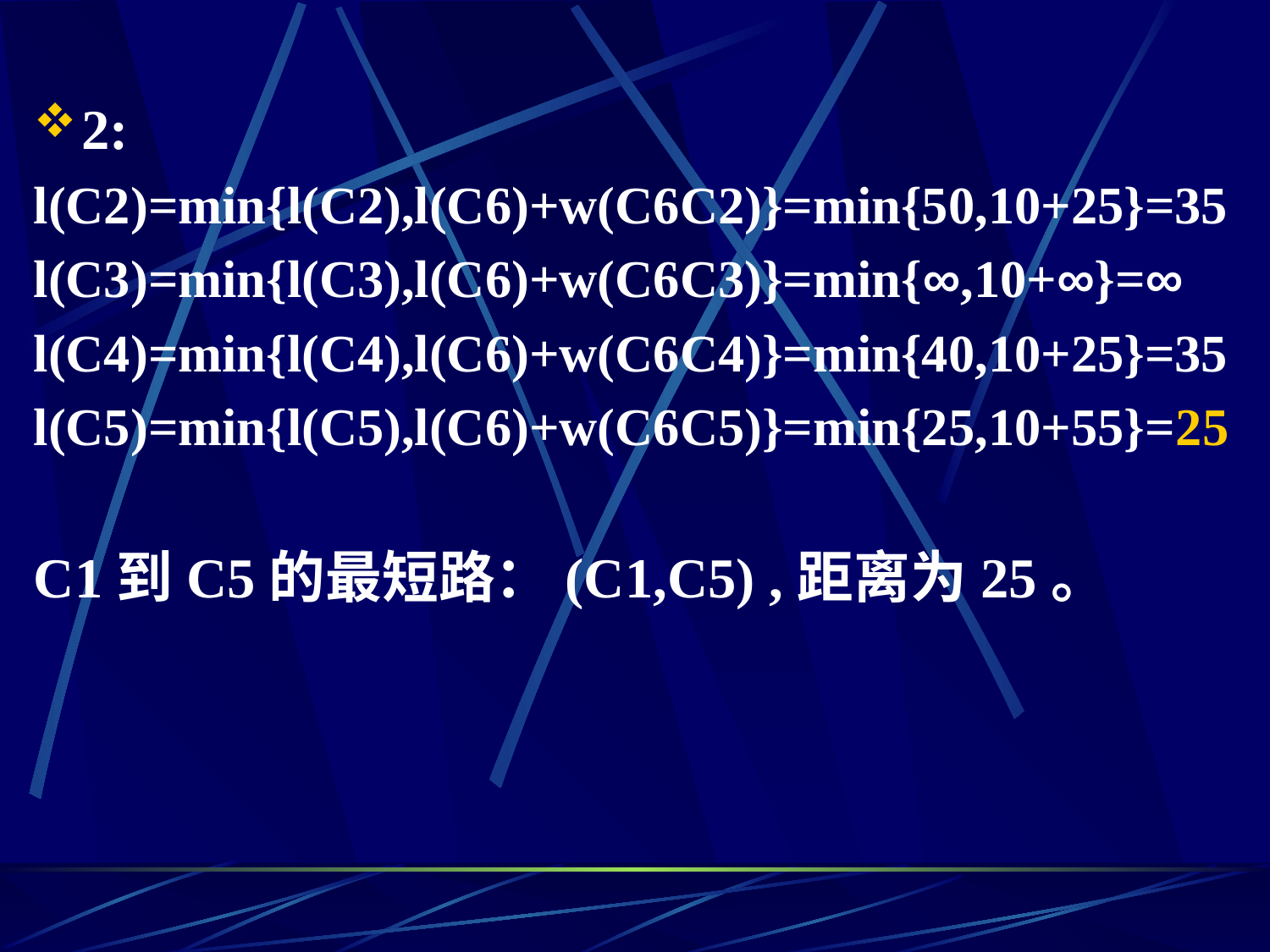

2:
l(C2)=min{l(C2),l(C6)+w(C6C2)}=min{50,10+25}=35
l(C3)=min{l(C3),l(C6)+w(C6C3)}=min{∞,10+∞}=∞
l(C4)=min{l(C4),l(C6)+w(C6C4)}=min{40,10+25}=35
l(C5)=min{l(C5),l(C6)+w(C6C5)}=min{25,10+55}=25

C1到C5的最短路：(C1,C5) ,距离为25。